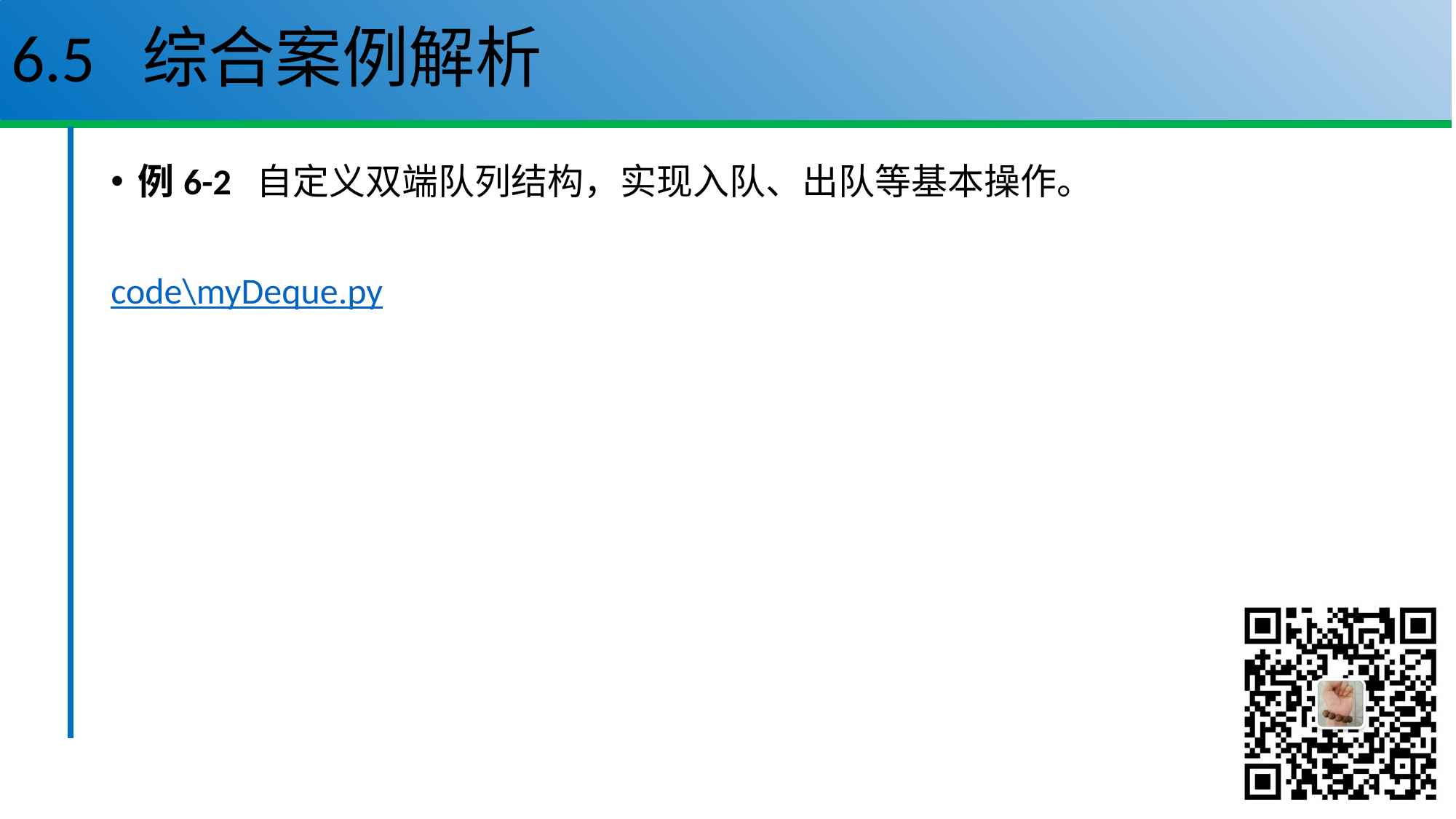

# 6.5  综合案例解析
例6-2  自定义双端队列结构，实现入队、出队等基本操作。

code\myDeque.py
40